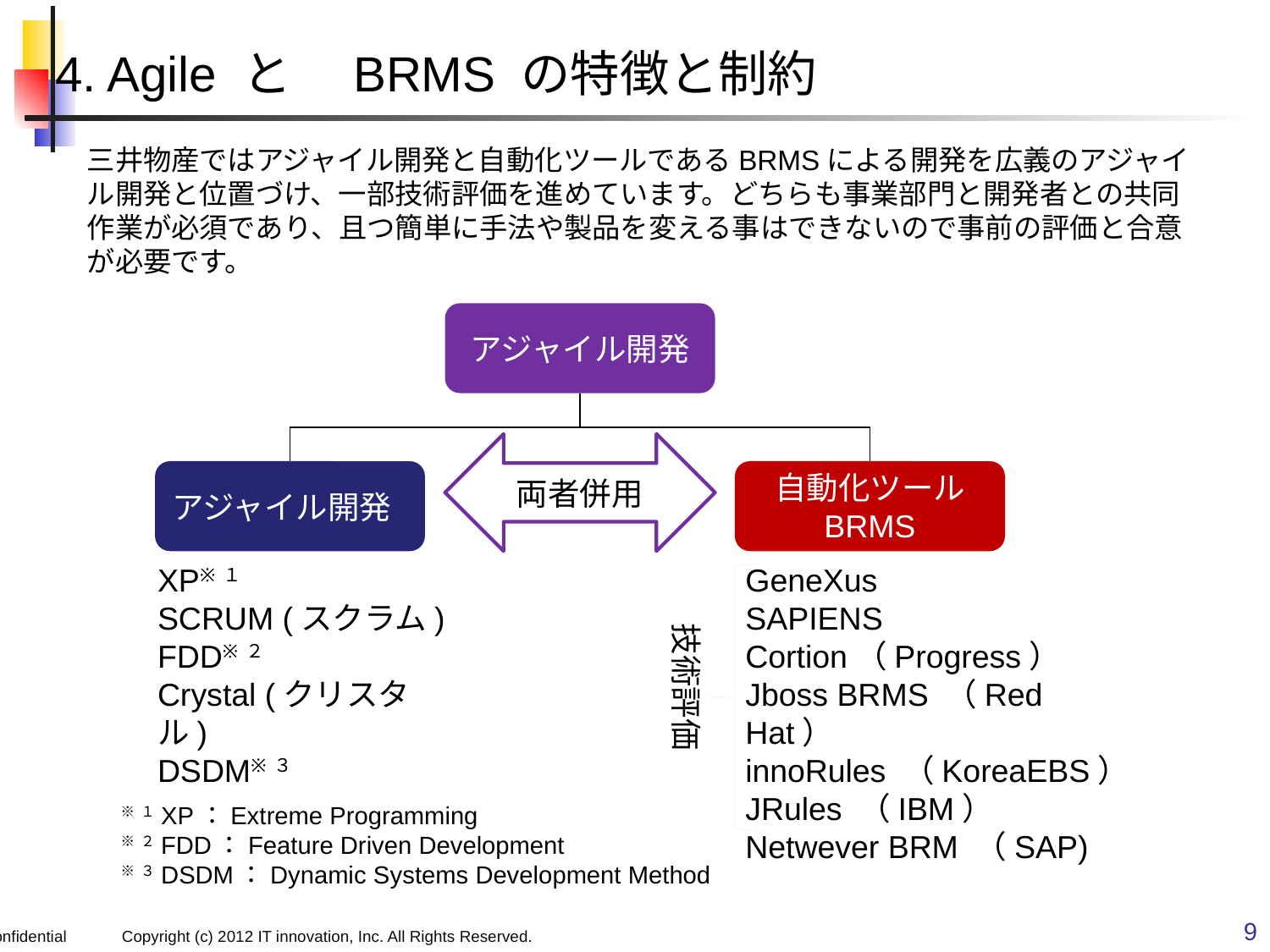

4. Agile と　BRMS の特徴と制約
三井物産ではアジャイル開発と自動化ツールであるBRMSによる開発を広義のアジャイル開発と位置づけ、一部技術評価を進めています。どちらも事業部門と開発者との共同作業が必須であり、且つ簡単に手法や製品を変える事はできないので事前の評価と合意が必要です。
アジャイル開発
両者併用
アジャイル開発
自動化ツール
BRMS
XP※１
SCRUM (スクラム)
FDD※２
Crystal (クリスタル)
DSDM※３
GeneXus
SAPIENS
Cortion（Progress）
Jboss BRMS （Red Hat）
innoRules （KoreaEBS）
JRules （IBM）
Netwever BRM （SAP)

技術評価
※１XP：Extreme Programming
※２FDD：Feature Driven Development
※３DSDM：Dynamic Systems Development Method